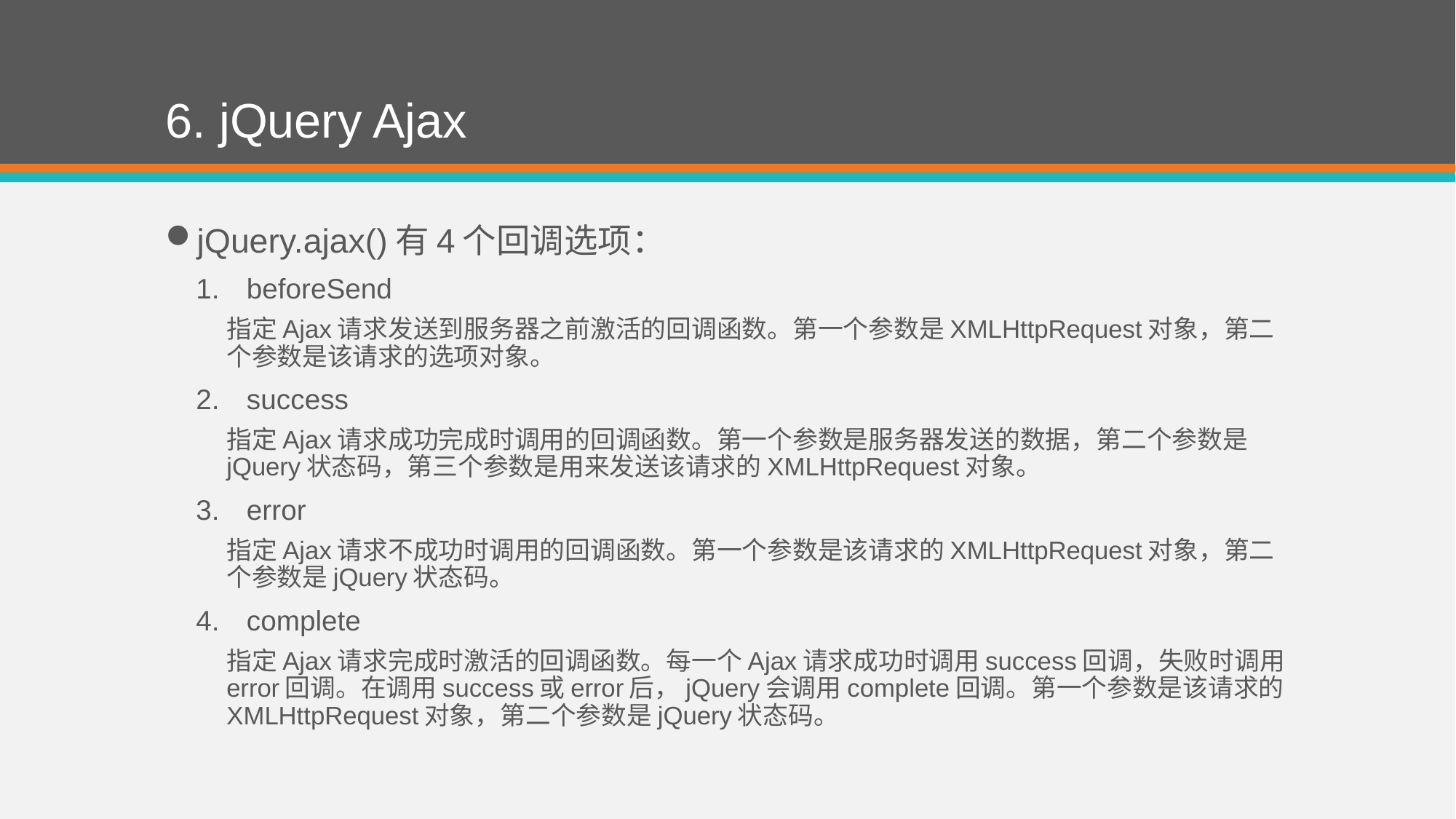

# 6. jQuery Ajax
jQuery.ajax()有4个回调选项：
beforeSend
指定Ajax请求发送到服务器之前激活的回调函数。第一个参数是XMLHttpRequest对象，第二个参数是该请求的选项对象。
success
指定Ajax请求成功完成时调用的回调函数。第一个参数是服务器发送的数据，第二个参数是jQuery状态码，第三个参数是用来发送该请求的XMLHttpRequest对象。
error
指定Ajax请求不成功时调用的回调函数。第一个参数是该请求的XMLHttpRequest对象，第二个参数是jQuery状态码。
complete
指定Ajax请求完成时激活的回调函数。每一个Ajax请求成功时调用success回调，失败时调用error回调。在调用success或error后，jQuery会调用complete回调。第一个参数是该请求的XMLHttpRequest对象，第二个参数是jQuery状态码。